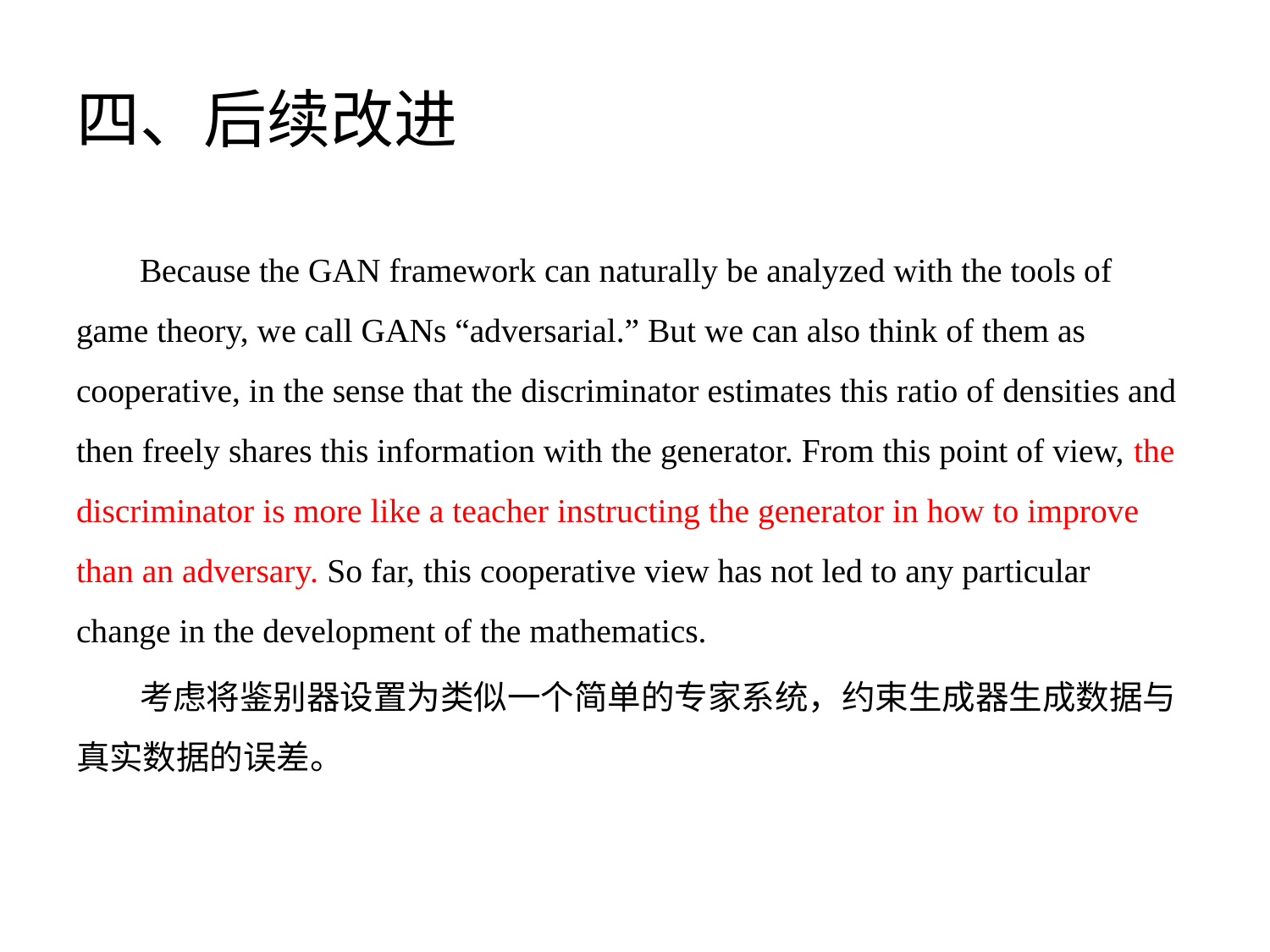

# 四、后续改进
Because the GAN framework can naturally be analyzed with the tools of game theory, we call GANs “adversarial.” But we can also think of them as cooperative, in the sense that the discriminator estimates this ratio of densities and then freely shares this information with the generator. From this point of view, the discriminator is more like a teacher instructing the generator in how to improve than an adversary. So far, this cooperative view has not led to any particular change in the development of the mathematics.
考虑将鉴别器设置为类似一个简单的专家系统，约束生成器生成数据与真实数据的误差。